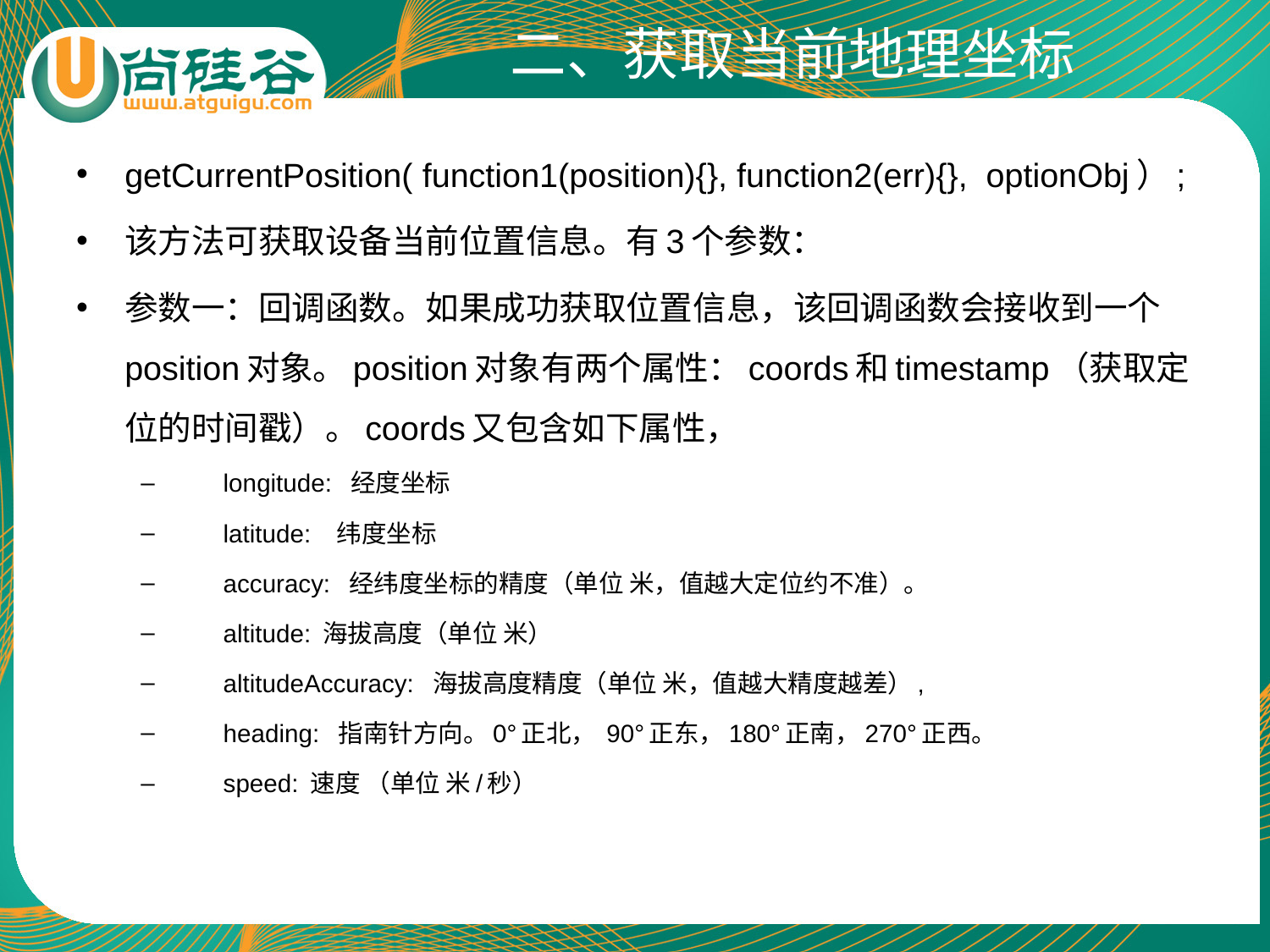

# 二、获取当前地理坐标
getCurrentPosition( function1(position){}, function2(err){},  optionObj）;
该方法可获取设备当前位置信息。有3个参数：
参数一：回调函数。如果成功获取位置信息，该回调函数会接收到一个position对象。position对象有两个属性：coords和timestamp（获取定位的时间戳）。coords又包含如下属性，
      longitude:  经度坐标
      latitude:   纬度坐标
      accuracy:  经纬度坐标的精度（单位 米，值越大定位约不准）。
      altitude: 海拔高度（单位 米）
      altitudeAccuracy:  海拔高度精度（单位 米，值越大精度越差）,
      heading:  指南针方向。0°正北， 90°正东，180°正南，270°正西。
      speed: 速度 （单位 米/秒）